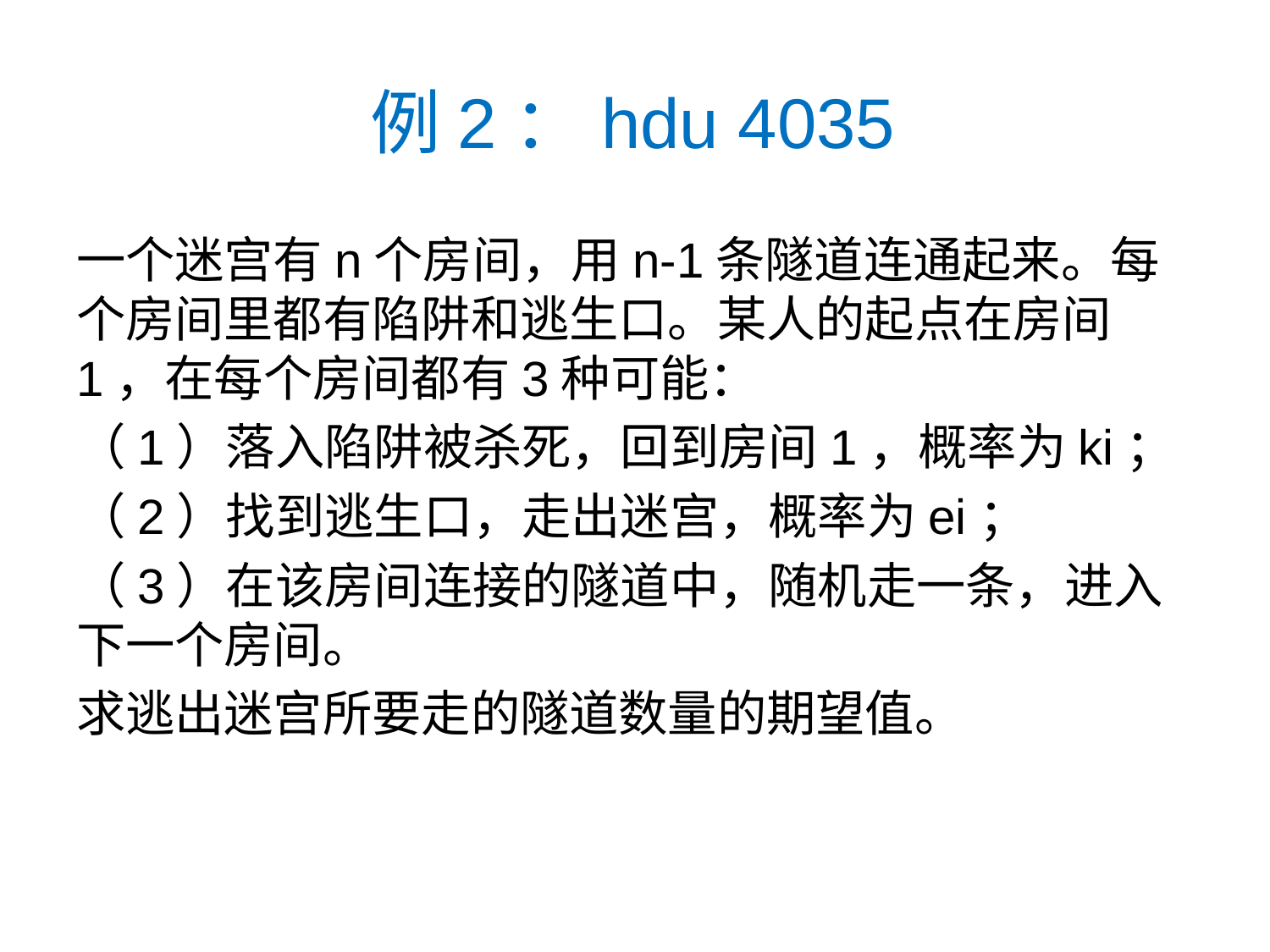

# 例2：hdu 4035
一个迷宫有n个房间，用n-1条隧道连通起来。每个房间里都有陷阱和逃生口。某人的起点在房间1，在每个房间都有3种可能：
（1）落入陷阱被杀死，回到房间1，概率为ki；
（2）找到逃生口，走出迷宫，概率为ei；
（3）在该房间连接的隧道中，随机走一条，进入下一个房间。
求逃出迷宫所要走的隧道数量的期望值。